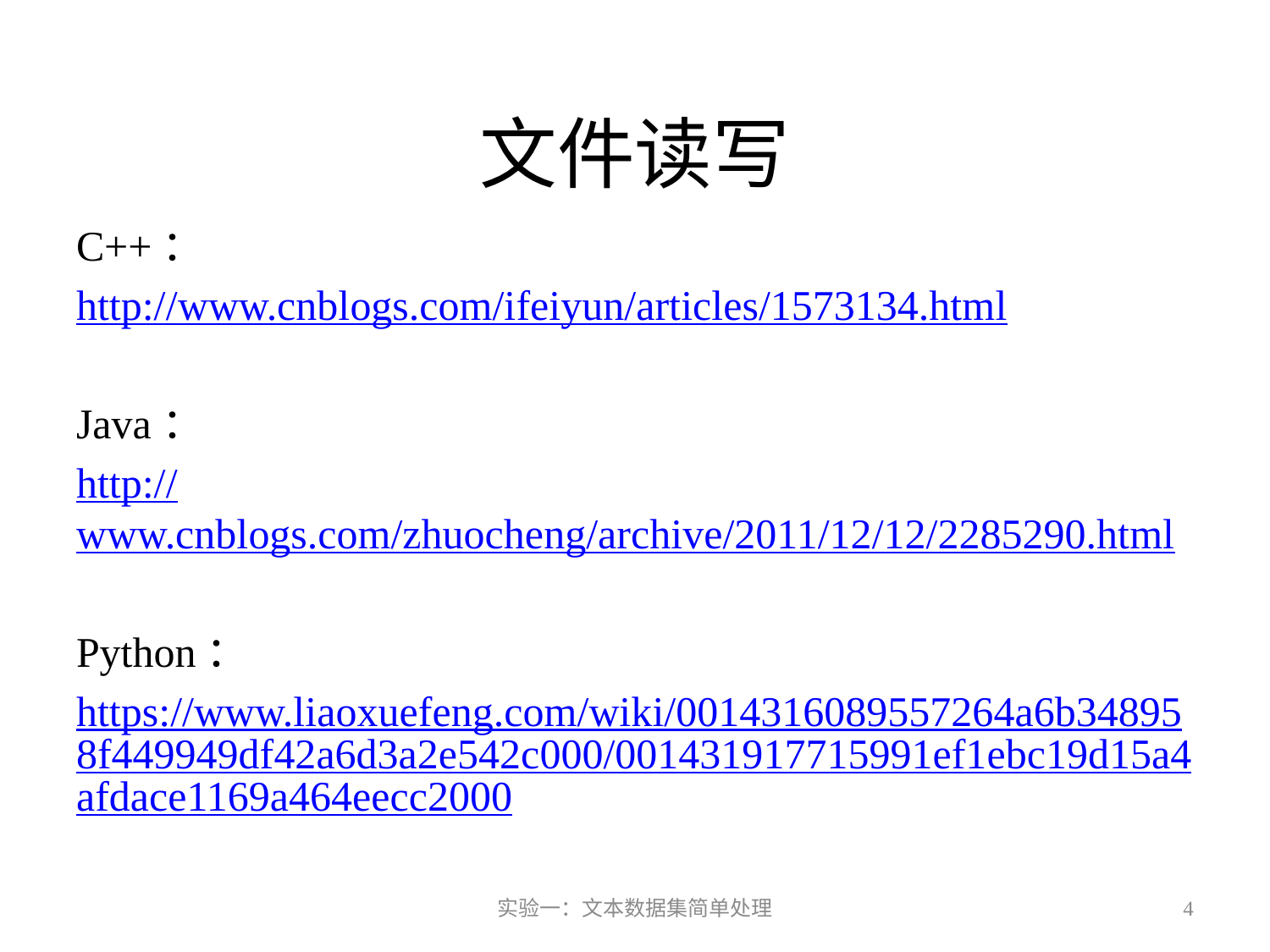

# 文件读写
C++：
http://www.cnblogs.com/ifeiyun/articles/1573134.html

Java：
http://www.cnblogs.com/zhuocheng/archive/2011/12/12/2285290.html

Python：
https://www.liaoxuefeng.com/wiki/0014316089557264a6b348958f449949df42a6d3a2e542c000/001431917715991ef1ebc19d15a4afdace1169a464eecc2000
实验一：文本数据集简单处理
4